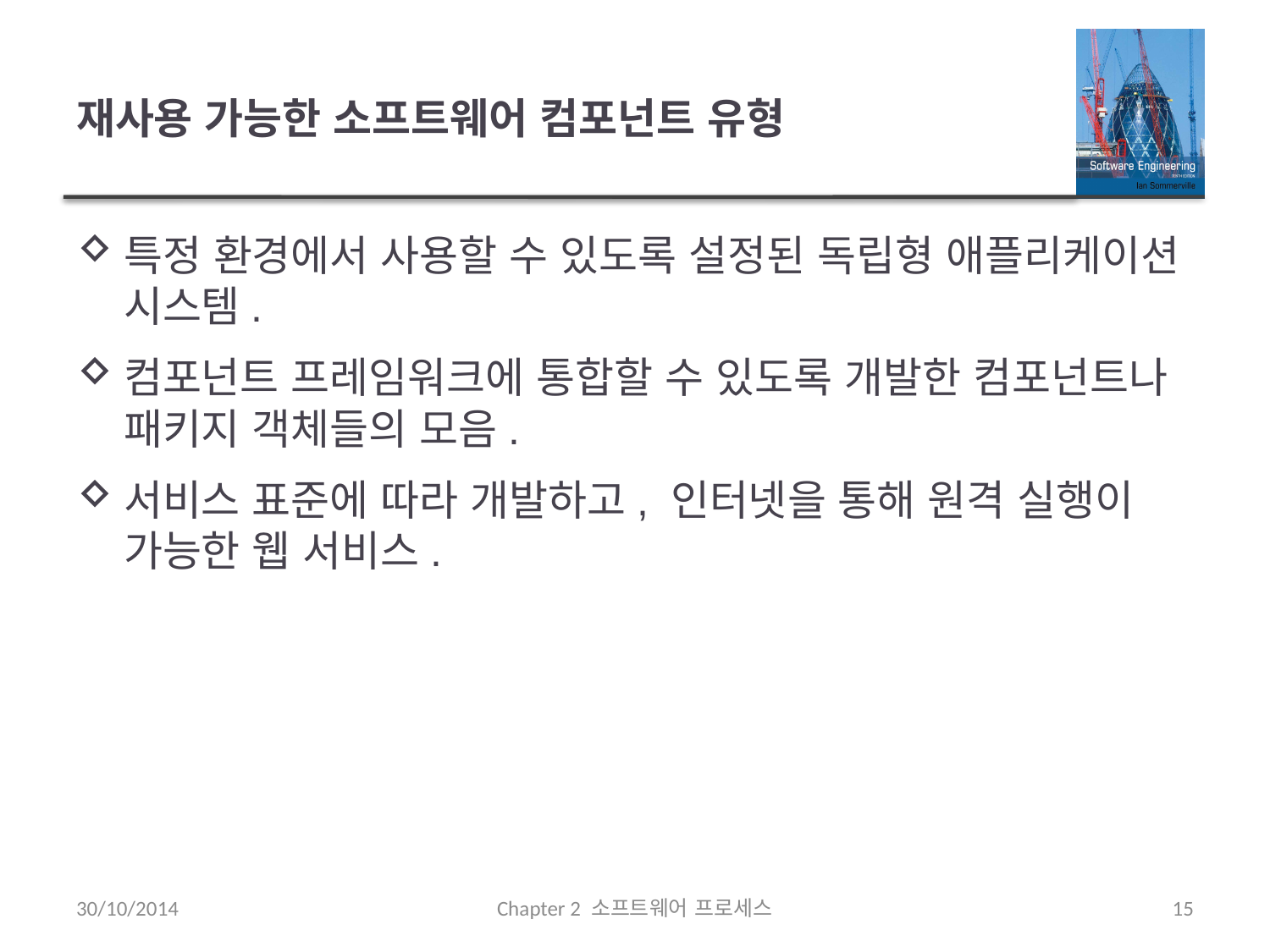

# 재사용 가능한 소프트웨어 컴포넌트 유형
특정 환경에서 사용할 수 있도록 설정된 독립형 애플리케이션 시스템.
컴포넌트 프레임워크에 통합할 수 있도록 개발한 컴포넌트나 패키지 객체들의 모음.
서비스 표준에 따라 개발하고, 인터넷을 통해 원격 실행이 가능한 웹 서비스.

30/10/2014
Chapter 2 소프트웨어 프로세스
15